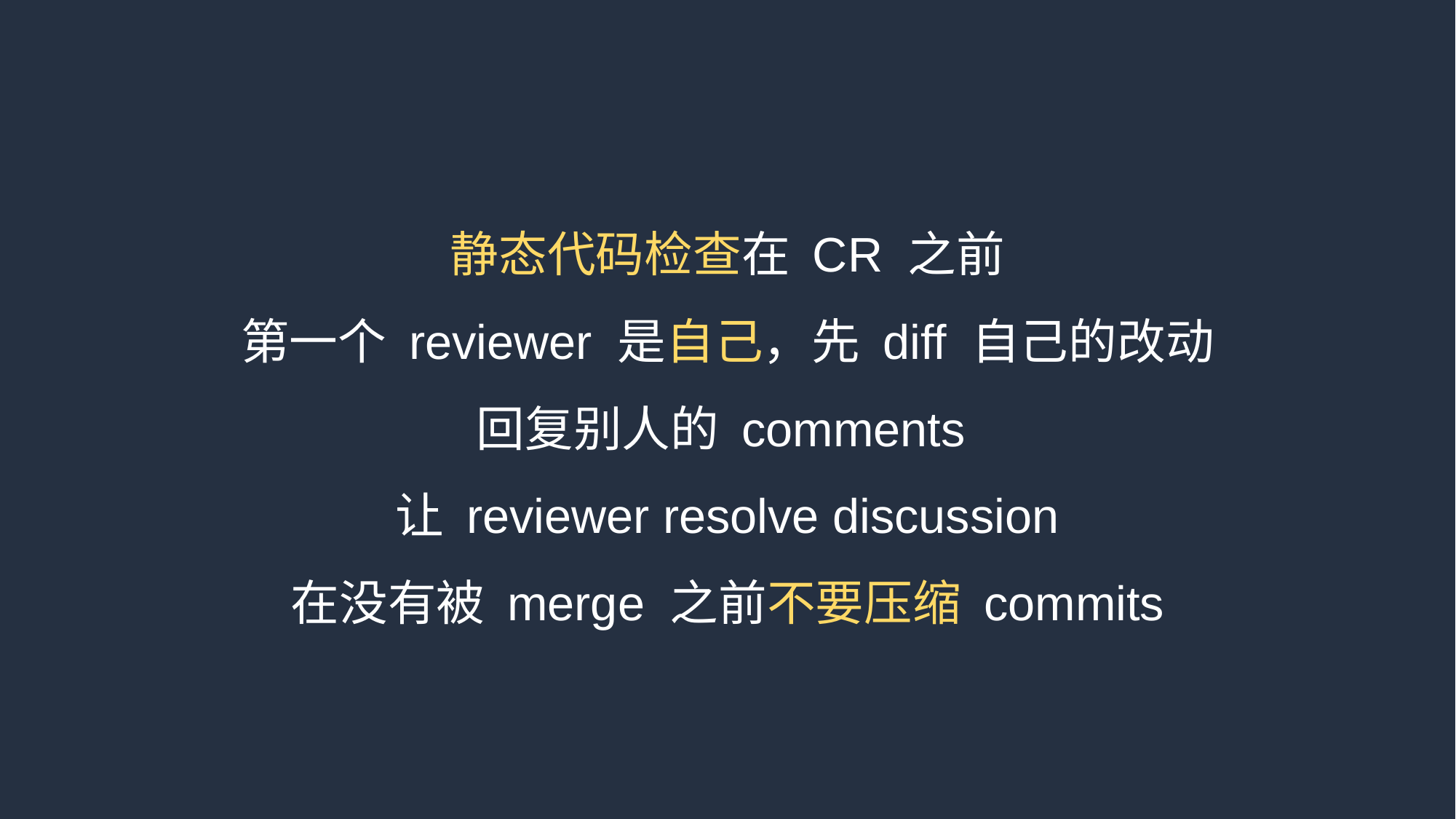

静态代码检查在 CR 之前
第一个 reviewer 是自己，先 diff 自己的改动
回复别人的 comments
让 reviewer resolve discussion
在没有被 merge 之前不要压缩 commits